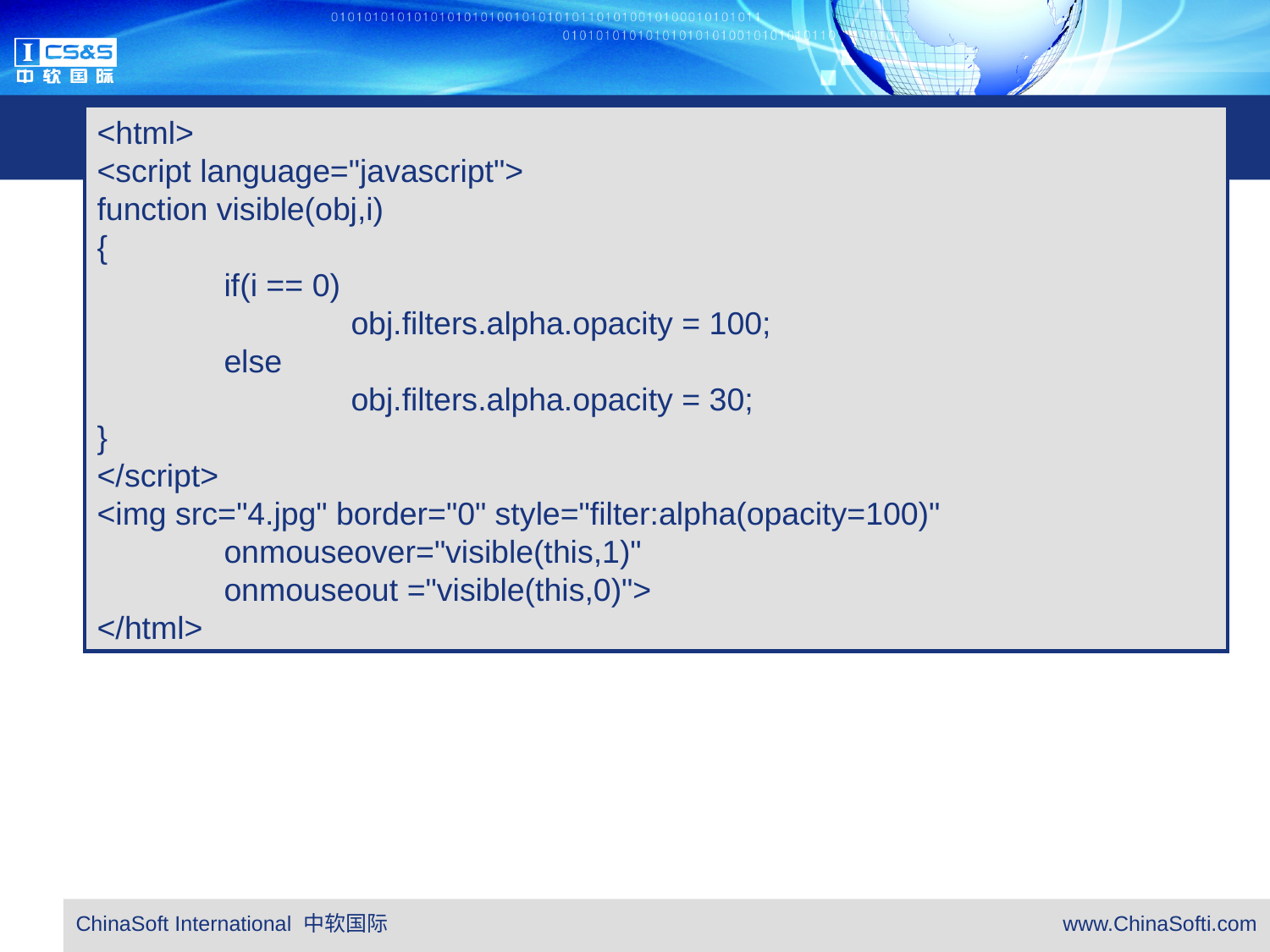

<html>
<script language="javascript">
function visible(obj,i)
{
	if(i == 0)
		obj.filters.alpha.opacity = 100;
	else
		obj.filters.alpha.opacity = 30;
}
</script>
<img src="4.jpg" border="0" style="filter:alpha(opacity=100)"
	onmouseover="visible(this,1)"
	onmouseout ="visible(this,0)">
</html>
# 事件及事件属性的使用举例2